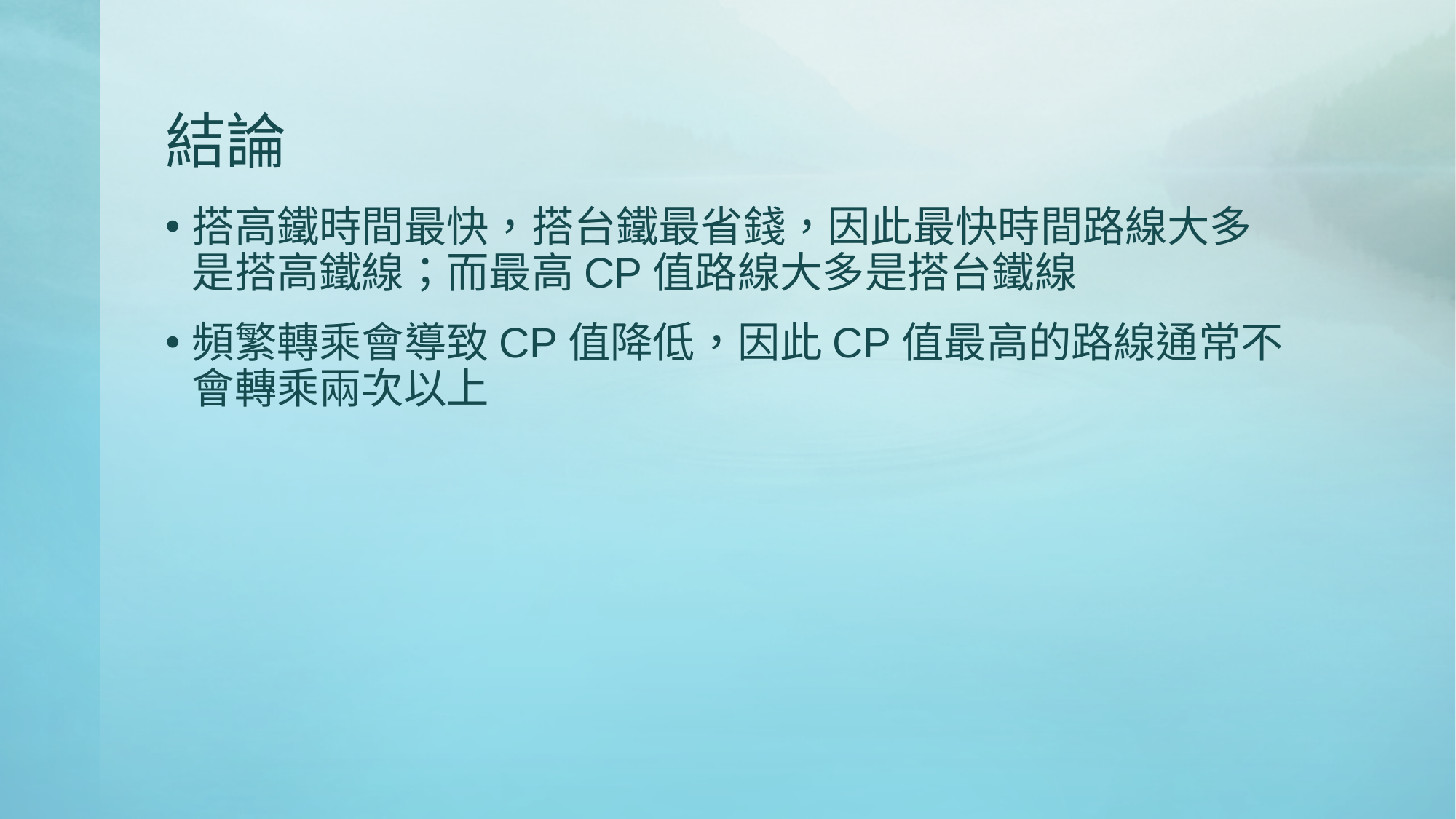

# 結論
搭高鐵時間最快，搭台鐵最省錢，因此最快時間路線大多是搭高鐵線；而最高CP值路線大多是搭台鐵線
頻繁轉乘會導致CP值降低，因此CP值最高的路線通常不會轉乘兩次以上